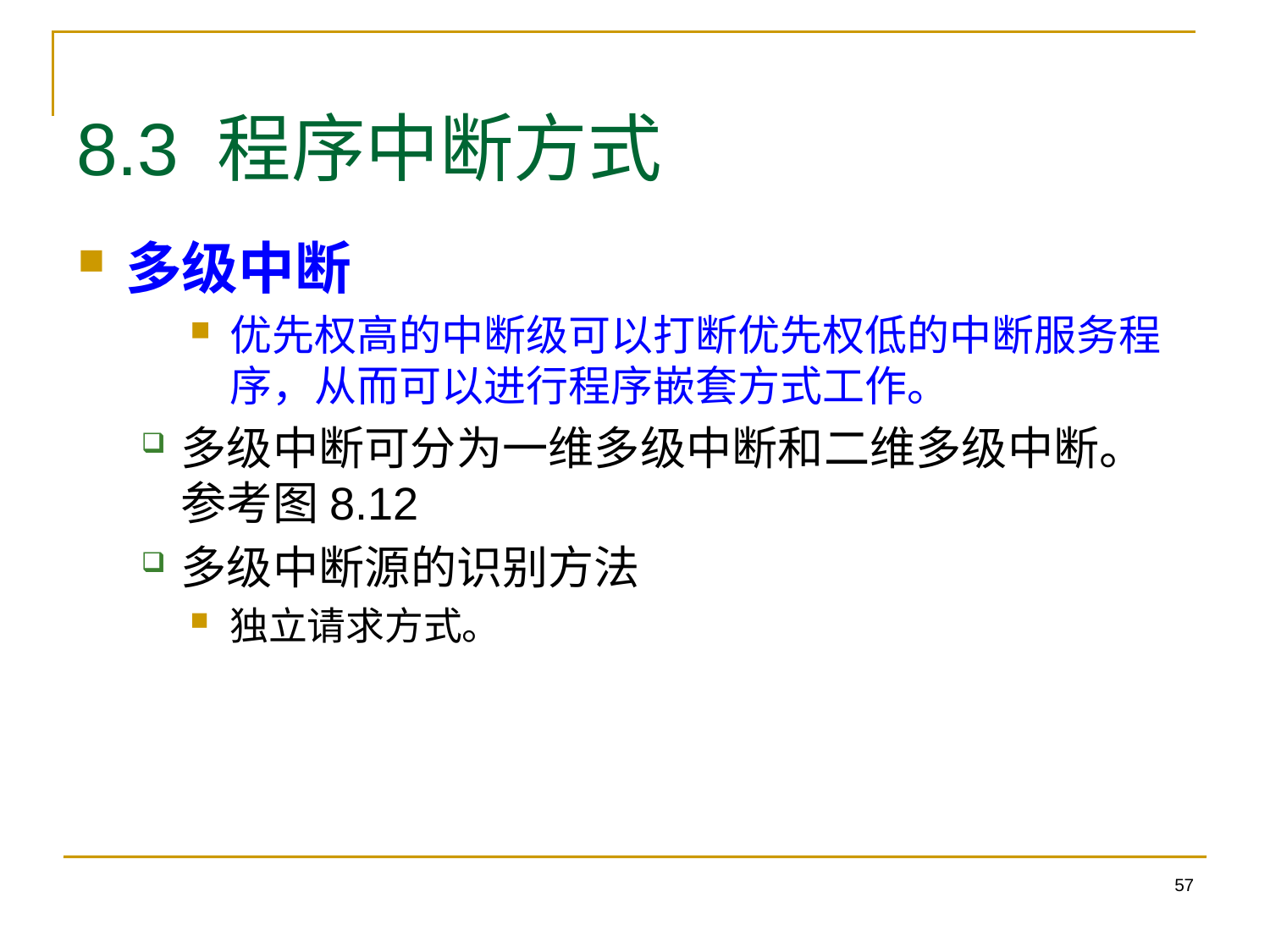

8.3 程序中断方式
多级中断
优先权高的中断级可以打断优先权低的中断服务程序，从而可以进行程序嵌套方式工作。
多级中断可分为一维多级中断和二维多级中断。参考图8.12
多级中断源的识别方法
独立请求方式。
57